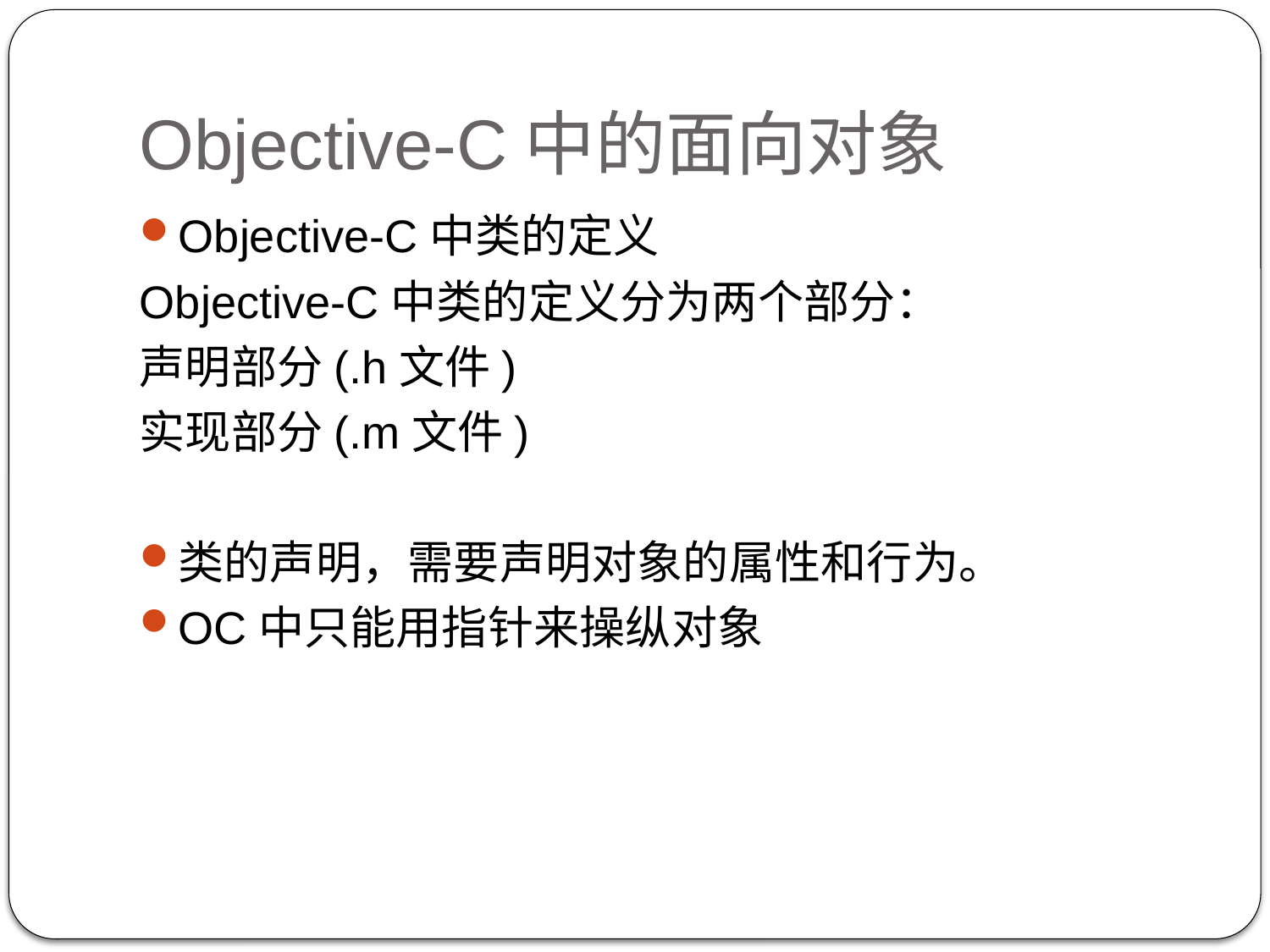

# Objective-C中的面向对象
Objective-C中类的定义
Objective-C中类的定义分为两个部分：
声明部分(.h文件)
实现部分(.m文件)

类的声明，需要声明对象的属性和行为。
OC中只能用指针来操纵对象